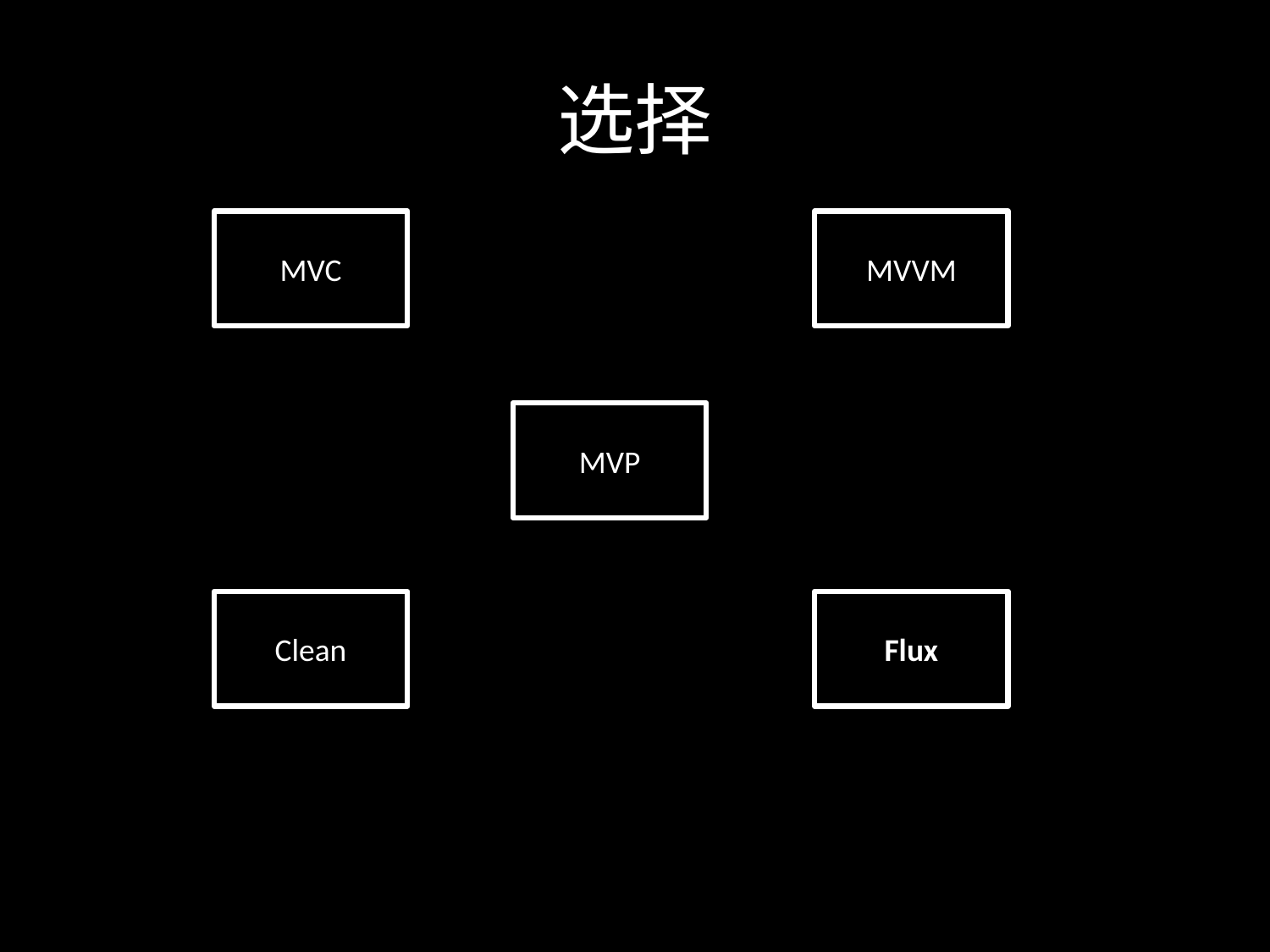

# 选择
MVC
MVVM
插件
web
MVP
Flux
Clean